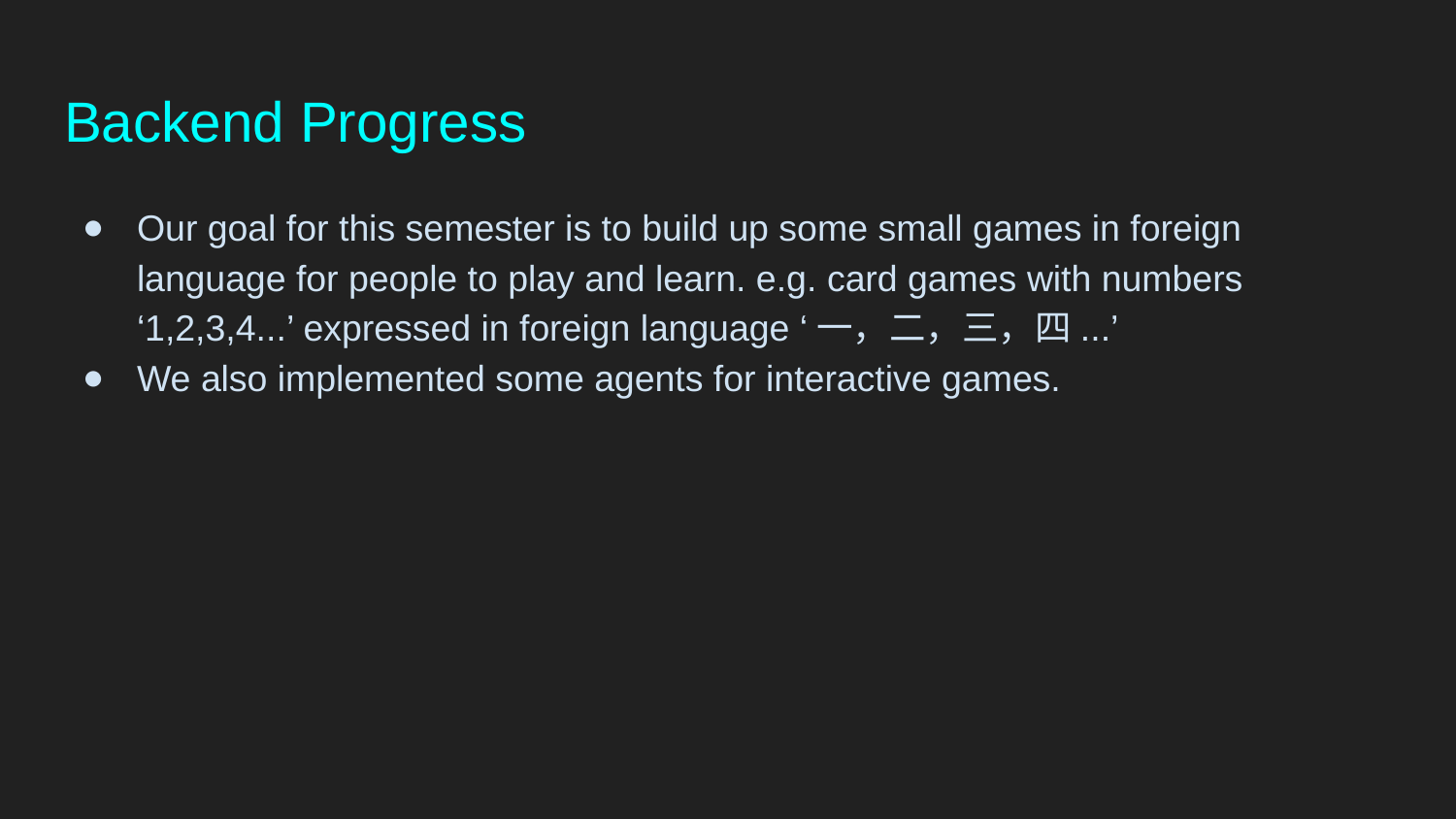

# Backend Progress
Our goal for this semester is to build up some small games in foreign language for people to play and learn. e.g. card games with numbers ‘1,2,3,4...’ expressed in foreign language ‘一，二，三，四...’
We also implemented some agents for interactive games.